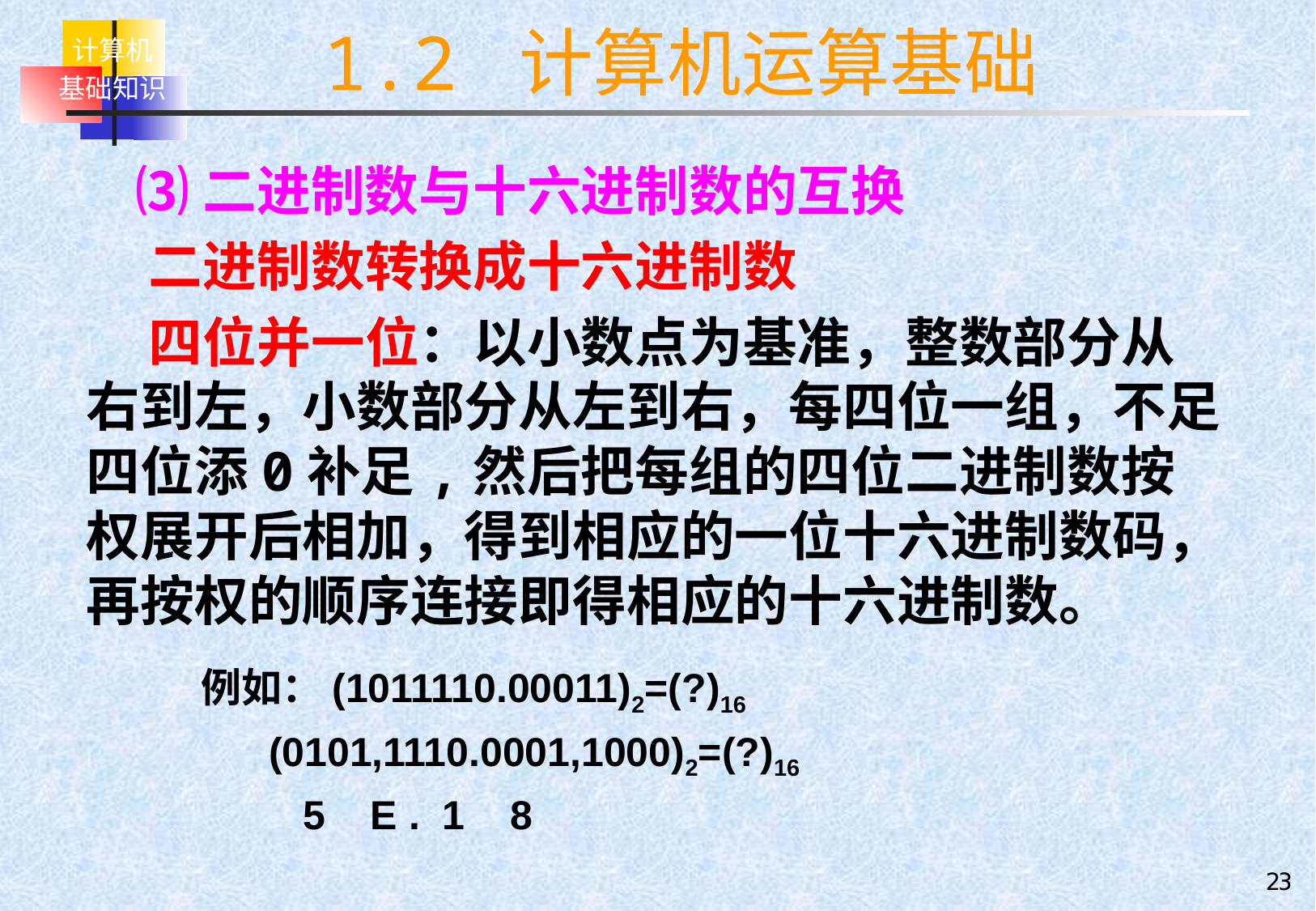

# 1.2 计算机运算基础
    ⑶二进制数与十六进制数的互换
    二进制数转换成十六进制数
    四位并一位：以小数点为基准，整数部分从右到左，小数部分从左到右，每四位一组，不足四位添0补足,然后把每组的四位二进制数按权展开后相加，得到相应的一位十六进制数码，再按权的顺序连接即得相应的十六进制数。
例如：(1011110.00011)2=(?)16
      (0101,1110.0001,1000)2=(?)16
         5    E .  1    8
23